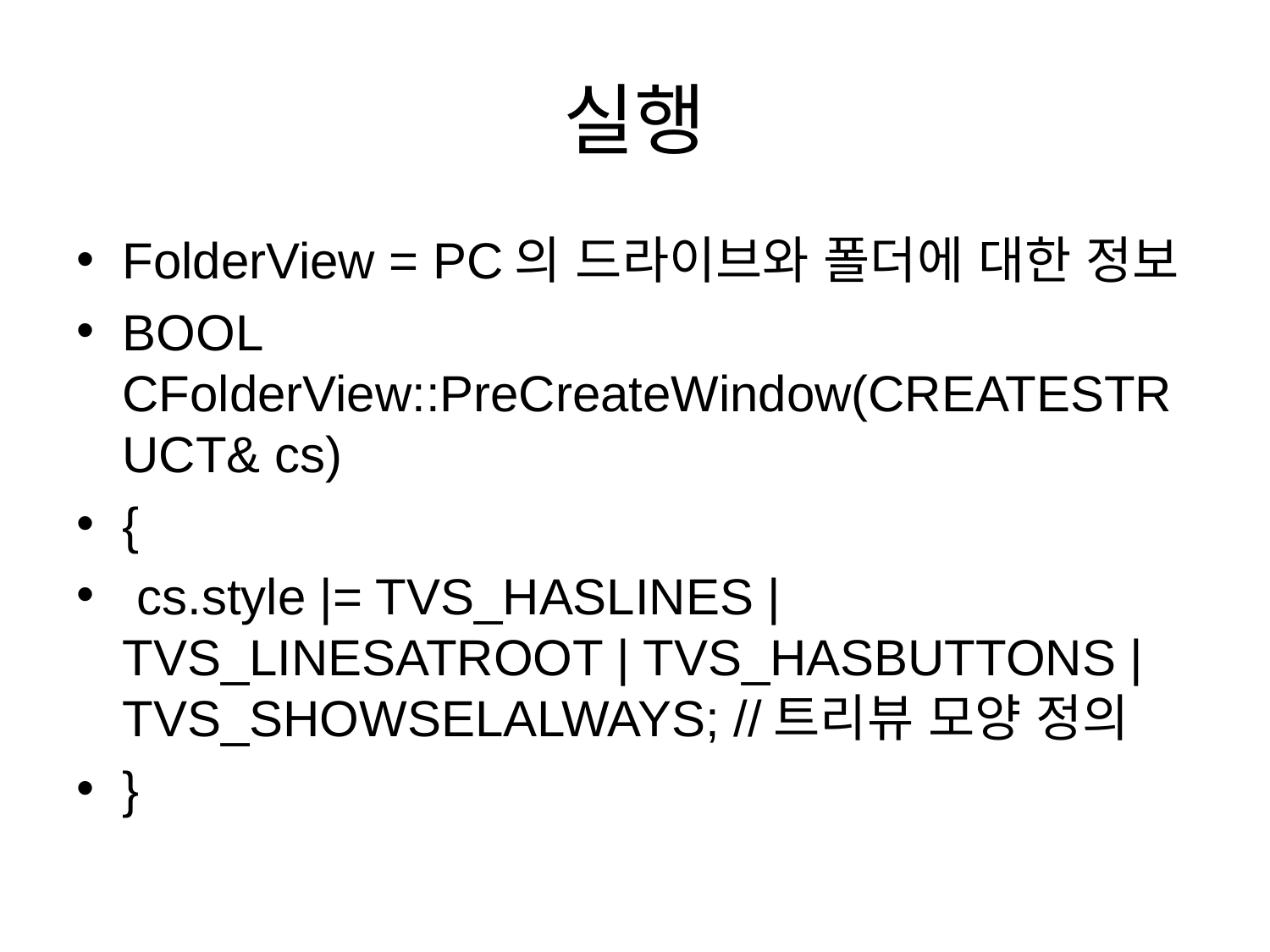

# 실행
FolderView = PC의 드라이브와 폴더에 대한 정보
BOOL CFolderView::PreCreateWindow(CREATESTRUCT& cs)
{
 cs.style |= TVS_HASLINES | TVS_LINESATROOT | TVS_HASBUTTONS | TVS_SHOWSELALWAYS; //트리뷰 모양 정의
}